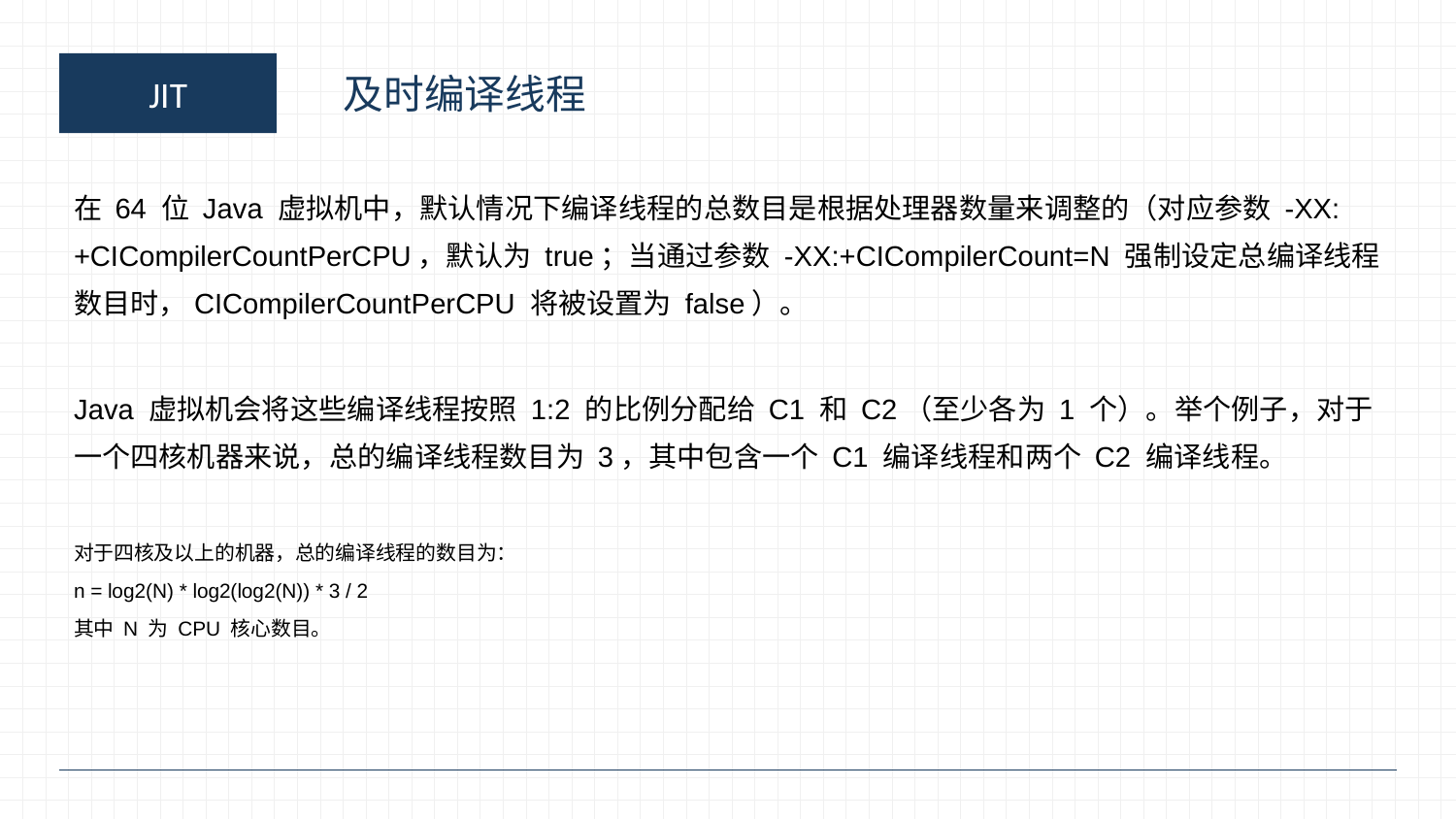

JIT
及时编译线程
在 64 位 Java 虚拟机中，默认情况下编译线程的总数目是根据处理器数量来调整的（对应参数 -XX:+CICompilerCountPerCPU，默认为 true；当通过参数 -XX:+CICompilerCount=N 强制设定总编译线程数目时，CICompilerCountPerCPU 将被设置为 false）。

Java 虚拟机会将这些编译线程按照 1:2 的比例分配给 C1 和 C2（至少各为 1 个）。举个例子，对于一个四核机器来说，总的编译线程数目为 3，其中包含一个 C1 编译线程和两个 C2 编译线程。

对于四核及以上的机器，总的编译线程的数目为：
n = log2(N) * log2(log2(N)) * 3 / 2
其中 N 为 CPU 核心数目。